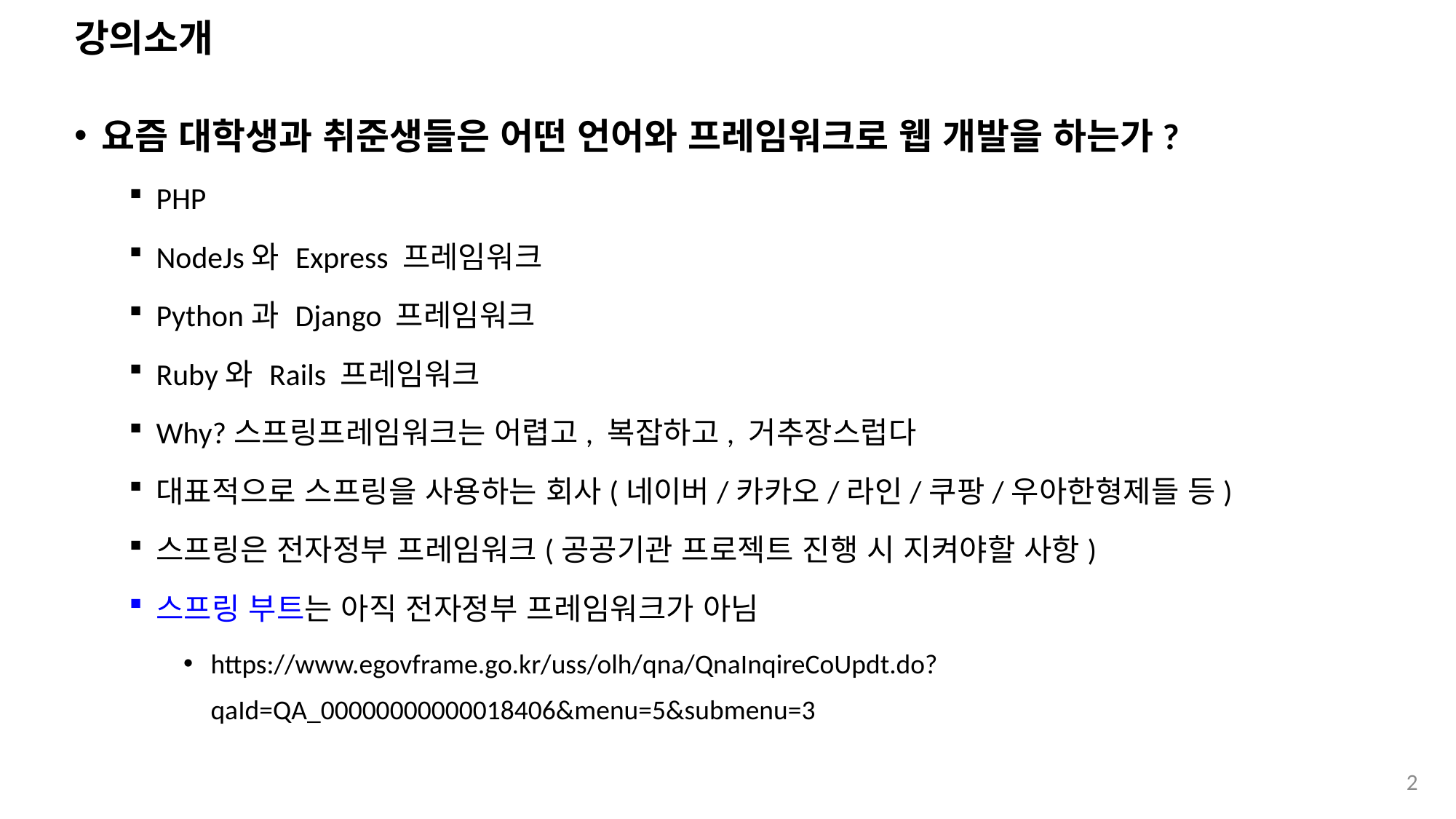

# 강의소개
요즘 대학생과 취준생들은 어떤 언어와 프레임워크로 웹 개발을 하는가?
PHP
NodeJs와 Express 프레임워크
Python과 Django 프레임워크
Ruby와 Rails 프레임워크
Why?스프링프레임워크는 어렵고, 복잡하고, 거추장스럽다
대표적으로 스프링을 사용하는 회사(네이버/카카오/라인/쿠팡/우아한형제들 등)
스프링은 전자정부 프레임워크(공공기관 프로젝트 진행 시 지켜야할 사항)
스프링 부트는 아직 전자정부 프레임워크가 아님
https://www.egovframe.go.kr/uss/olh/qna/QnaInqireCoUpdt.do?qaId=QA_00000000000018406&menu=5&submenu=3

2